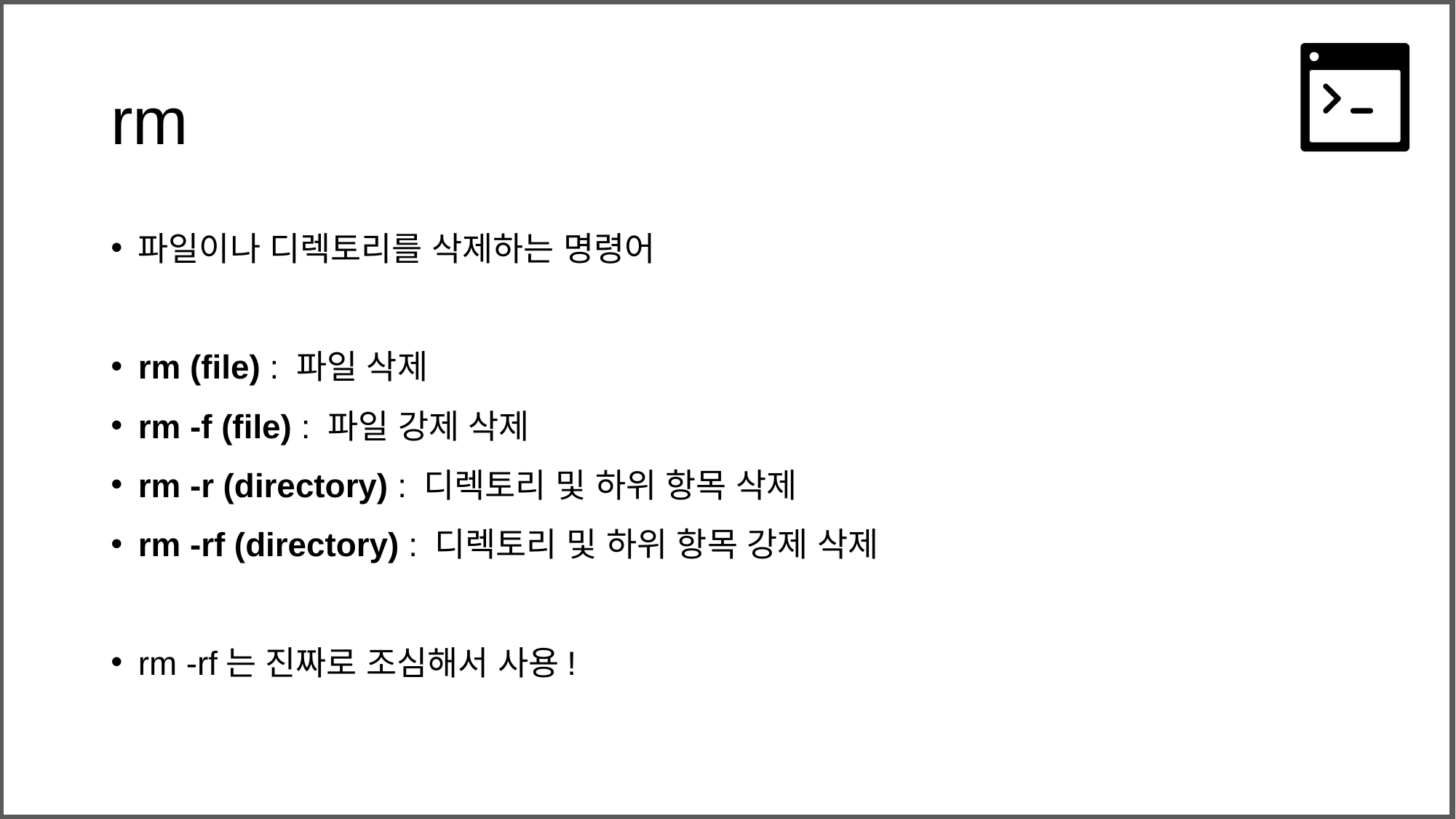

# rm
파일이나 디렉토리를 삭제하는 명령어

rm (file) : 파일 삭제
rm -f (file) : 파일 강제 삭제
rm -r (directory) : 디렉토리 및 하위 항목 삭제
rm -rf (directory) : 디렉토리 및 하위 항목 강제 삭제

rm -rf는 진짜로 조심해서 사용!